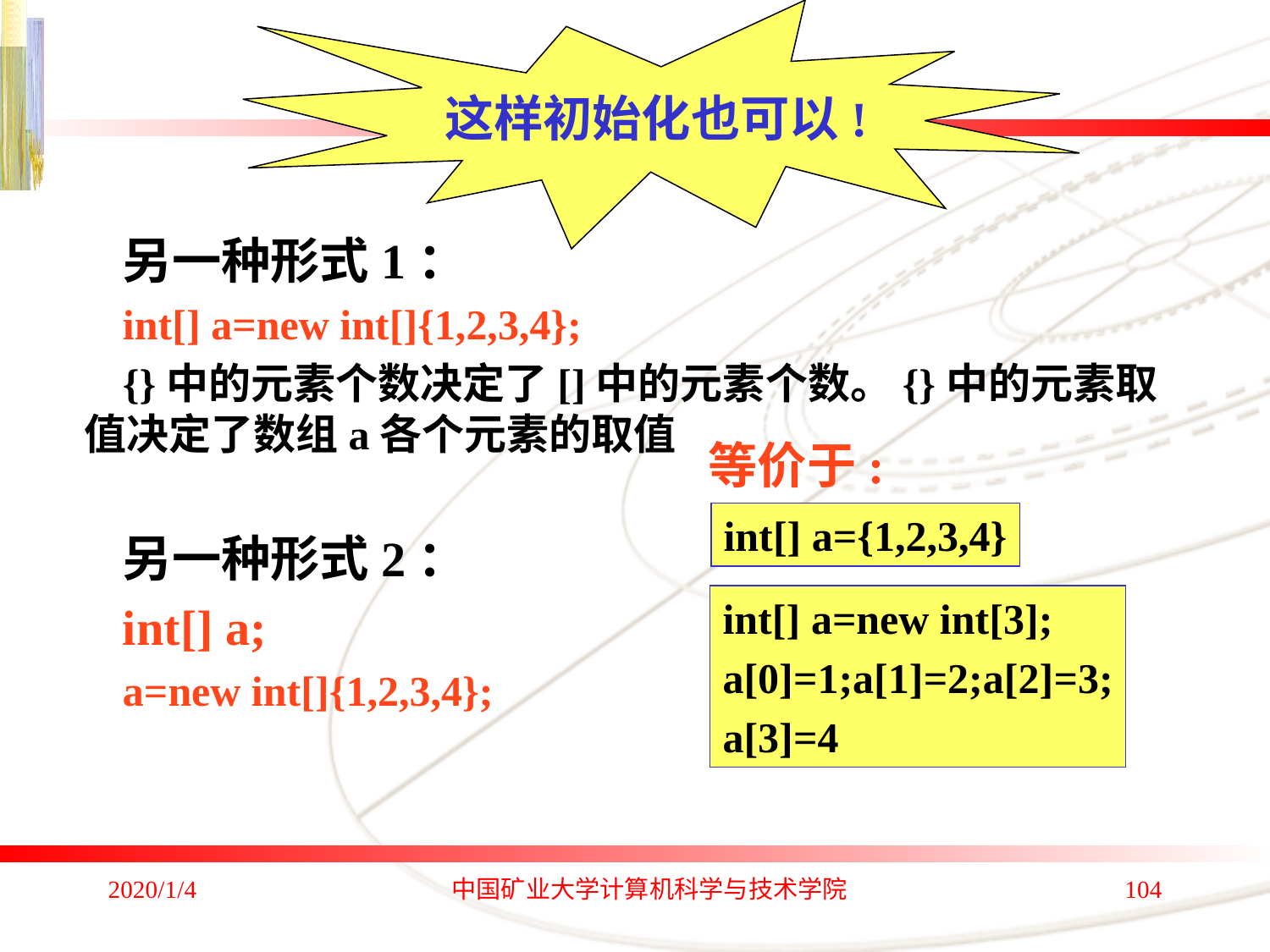

这样初始化也可以!
另一种形式1：
int[] a=new int[]{1,2,3,4};
{}中的元素个数决定了[]中的元素个数。{}中的元素取值决定了数组a各个元素的取值

另一种形式2：
int[] a;
a=new int[]{1,2,3,4};
等价于:
int[] a={1,2,3,4}
int[] a=new int[3];
a[0]=1;a[1]=2;a[2]=3;
a[3]=4
2020/1/4
中国矿业大学计算机科学与技术学院
104